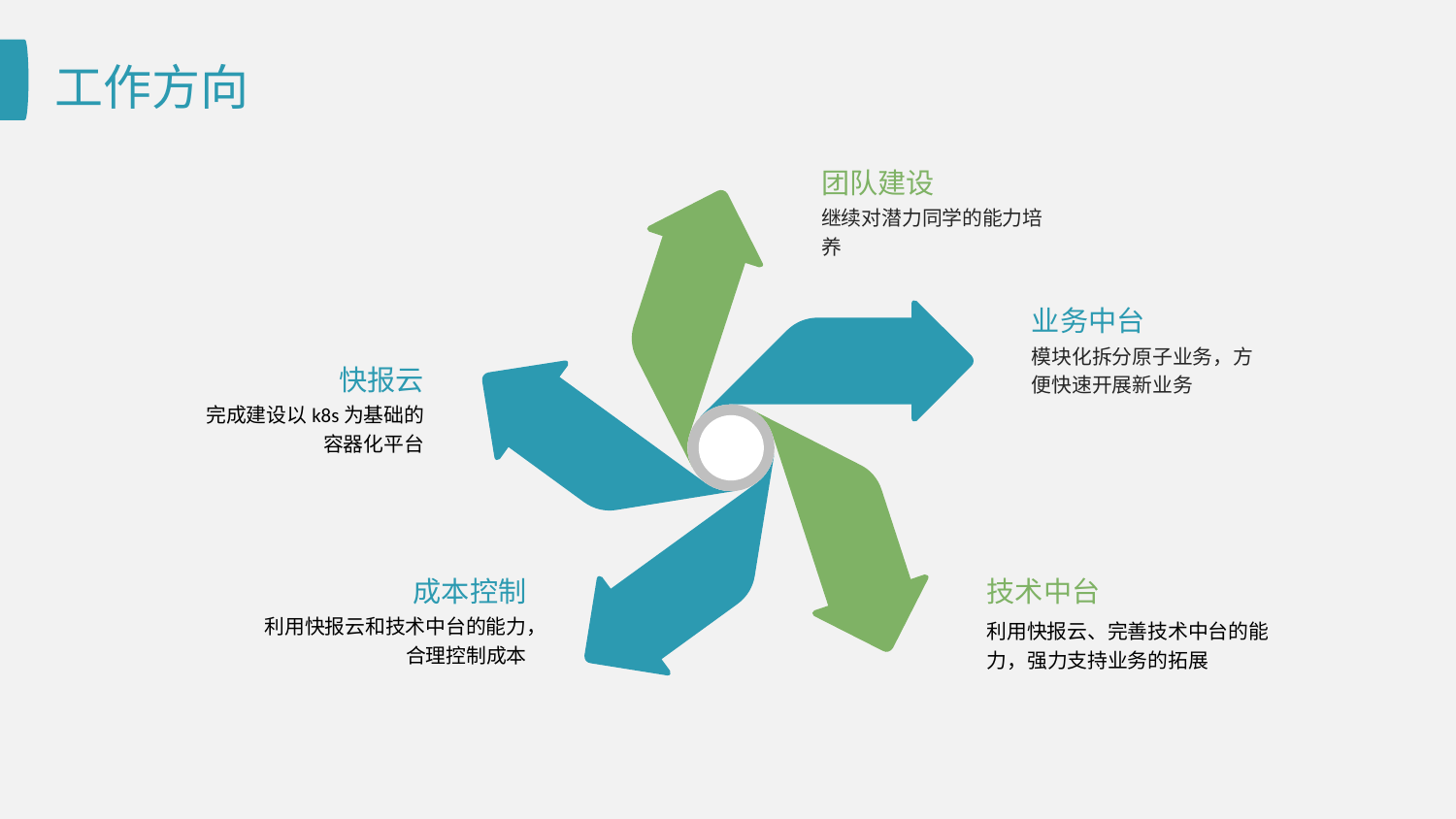

# 工作方向
团队建设
继续对潜力同学的能力培养

业务中台
模块化拆分原子业务，方便快速开展新业务
快报云
完成建设以k8s为基础的容器化平台
技术中台
利用快报云、完善技术中台的能力，强力支持业务的拓展
成本控制
利用快报云和技术中台的能力，合理控制成本